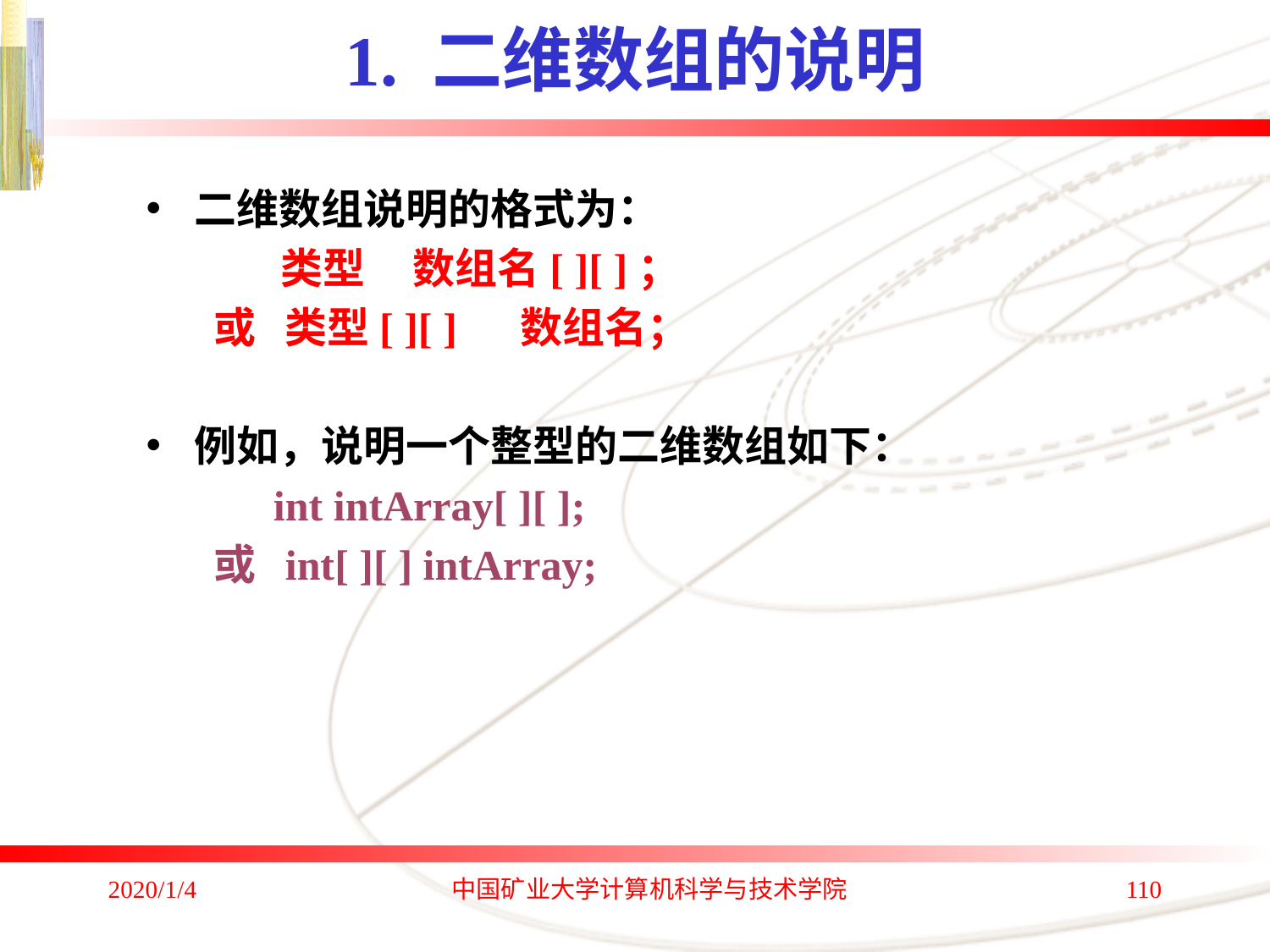

# 1. 二维数组的说明
二维数组说明的格式为：
             类型     数组名[ ][ ]；
      或   类型[ ][ ]     数组名；

例如，说明一个整型的二维数组如下：
            int intArray[ ][ ];
      或  int[ ][ ] intArray;
2020/1/4
中国矿业大学计算机科学与技术学院
110